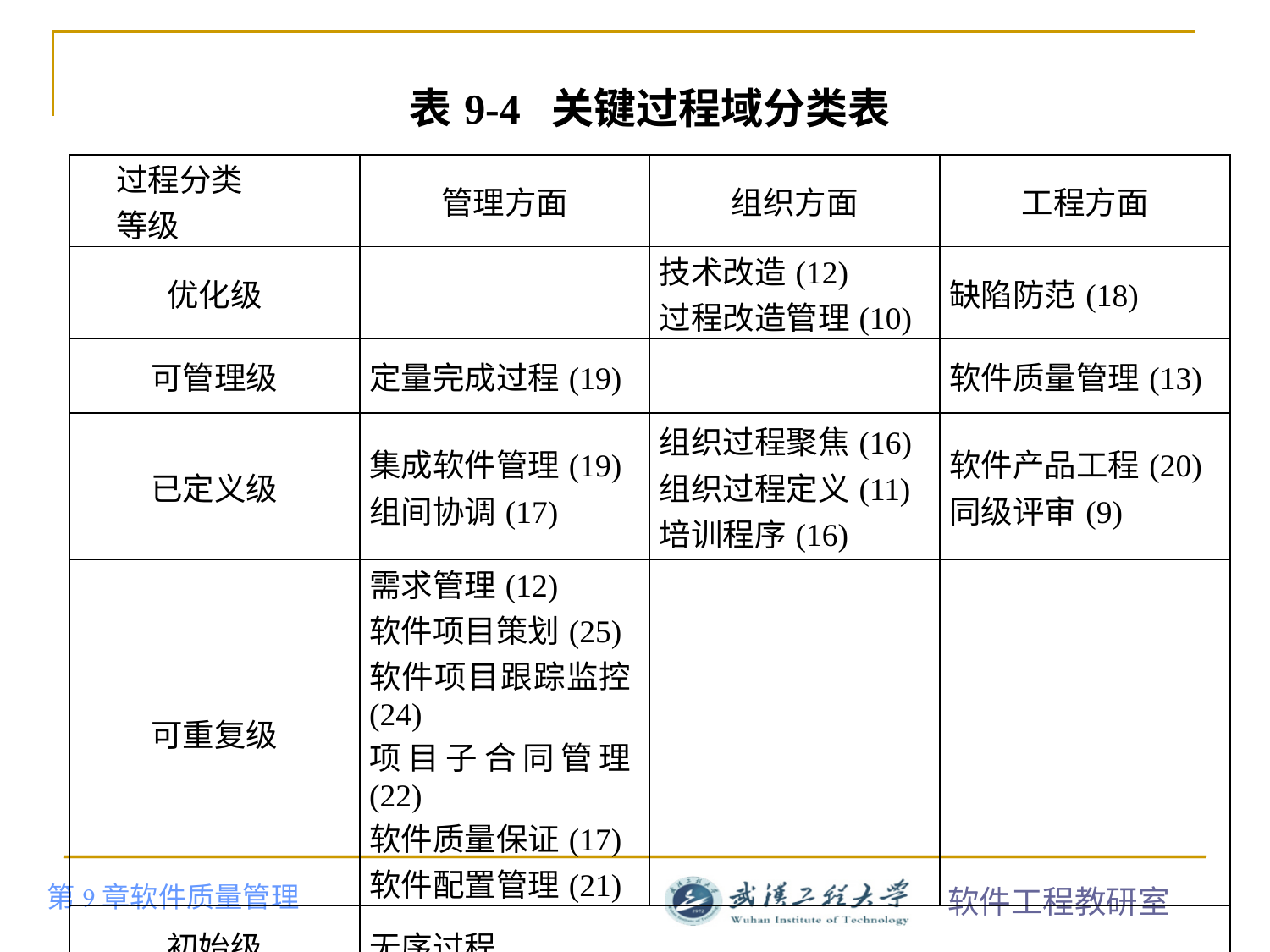

#
| 表9-4 关键过程域分类表 |  |  |  |
| --- | --- | --- | --- |
| 过程分类 等级 | 管理方面 | 组织方面 | 工程方面 |
| 优化级 |  | 技术改造(12) 过程改造管理(10) | 缺陷防范(18) |
| 可管理级 | 定量完成过程(19) |  | 软件质量管理(13) |
| 已定义级 | 集成软件管理(19) 组间协调(17) | 组织过程聚焦(16) 组织过程定义(11) 培训程序(16) | 软件产品工程(20) 同级评审(9) |
| 可重复级 | 需求管理(12) 软件项目策划(25) 软件项目跟踪监控(24) 项目子合同管理(22) 软件质量保证(17) 软件配置管理(21) |  |  |
| 初始级 | 无序过程 |  |  |